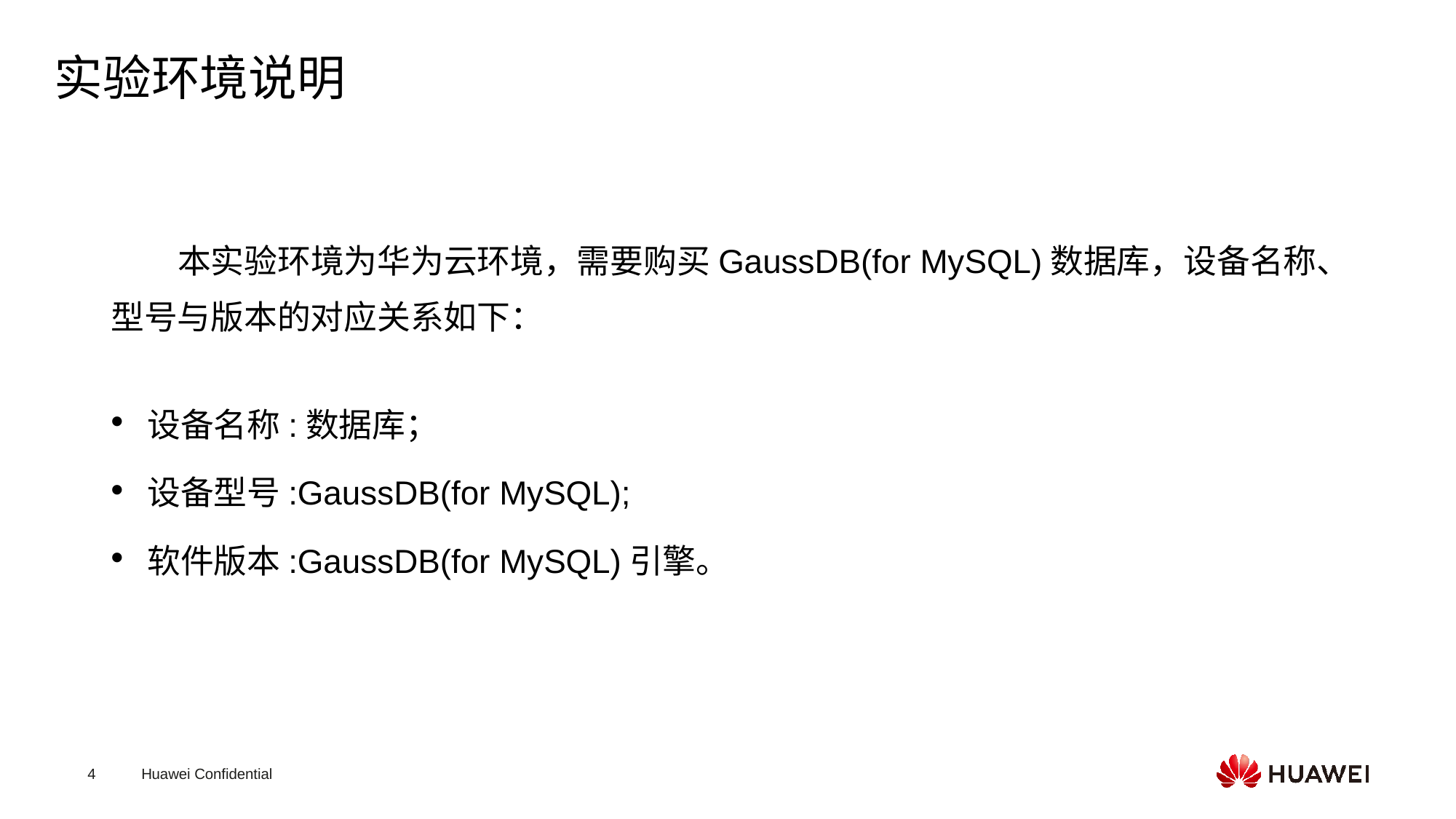

# 实验环境说明
本实验环境为华为云环境，需要购买GaussDB(for MySQL)数据库，设备名称、型号与版本的对应关系如下：

设备名称:数据库；
设备型号:GaussDB(for MySQL);
软件版本:GaussDB(for MySQL)引擎。
Text
Text
Text
Text
Text
Text
Text
Text
Text
Text
Text
Text
Text
Text
Text
Text
Text
Text
Text
Text
Text
Text
Text
Text
Text
Text
Text
Text
Text
Text
Text
Text
Text
Text
Text
Text
Text
Text
Text
Text
Text
Text
Text
Text
Text
Text